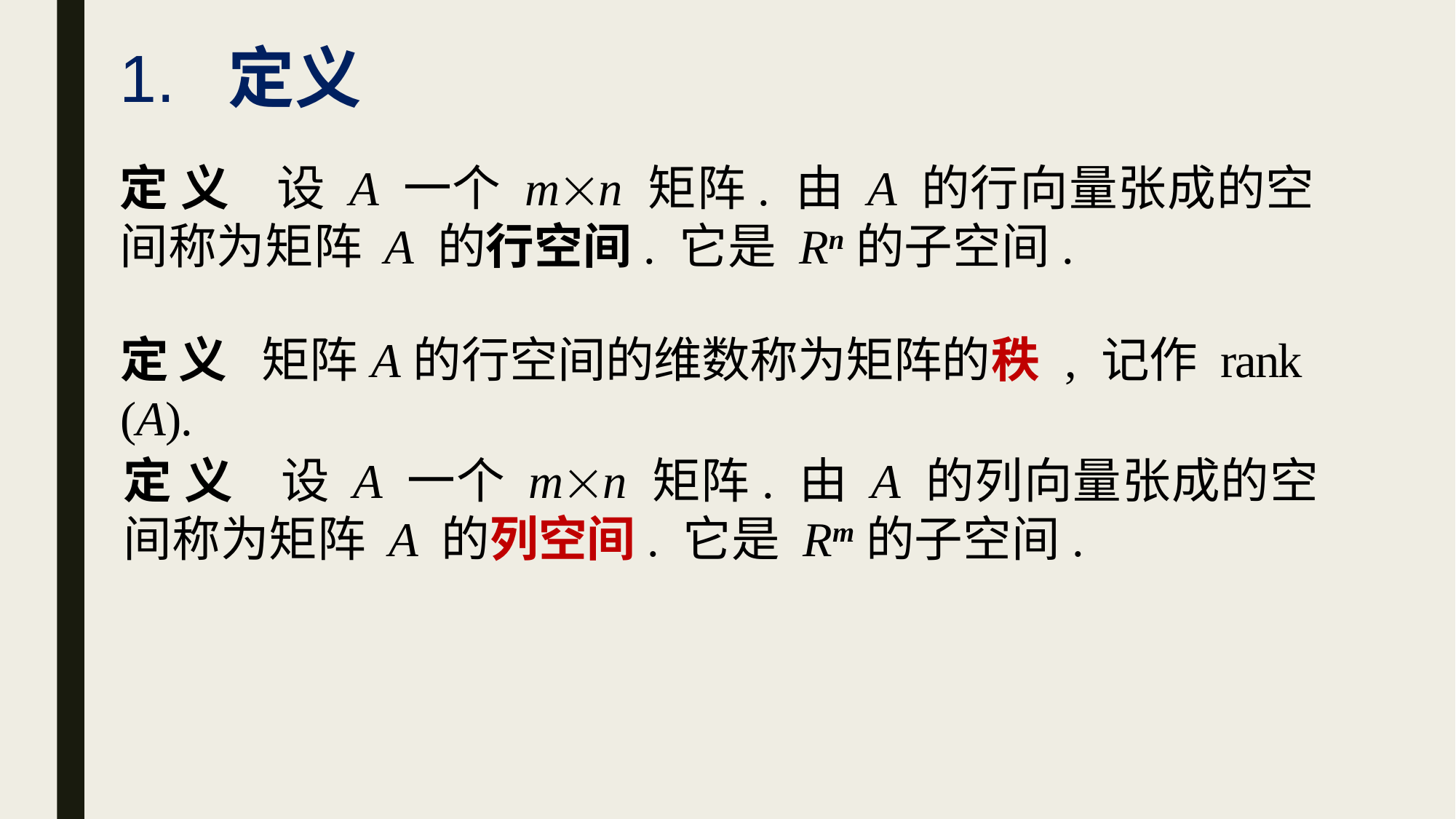

# 1.  定义
定 义    设 A 一个 m×n 矩阵. 由 A 的行向量张成的空间称为矩阵 A 的行空间. 它是 Rn的子空间.
定 义   矩阵A的行空间的维数称为矩阵的秩 , 记作 rank (A).
定 义    设 A 一个 m×n 矩阵. 由 A 的列向量张成的空间称为矩阵 A 的列空间. 它是 Rm的子空间.